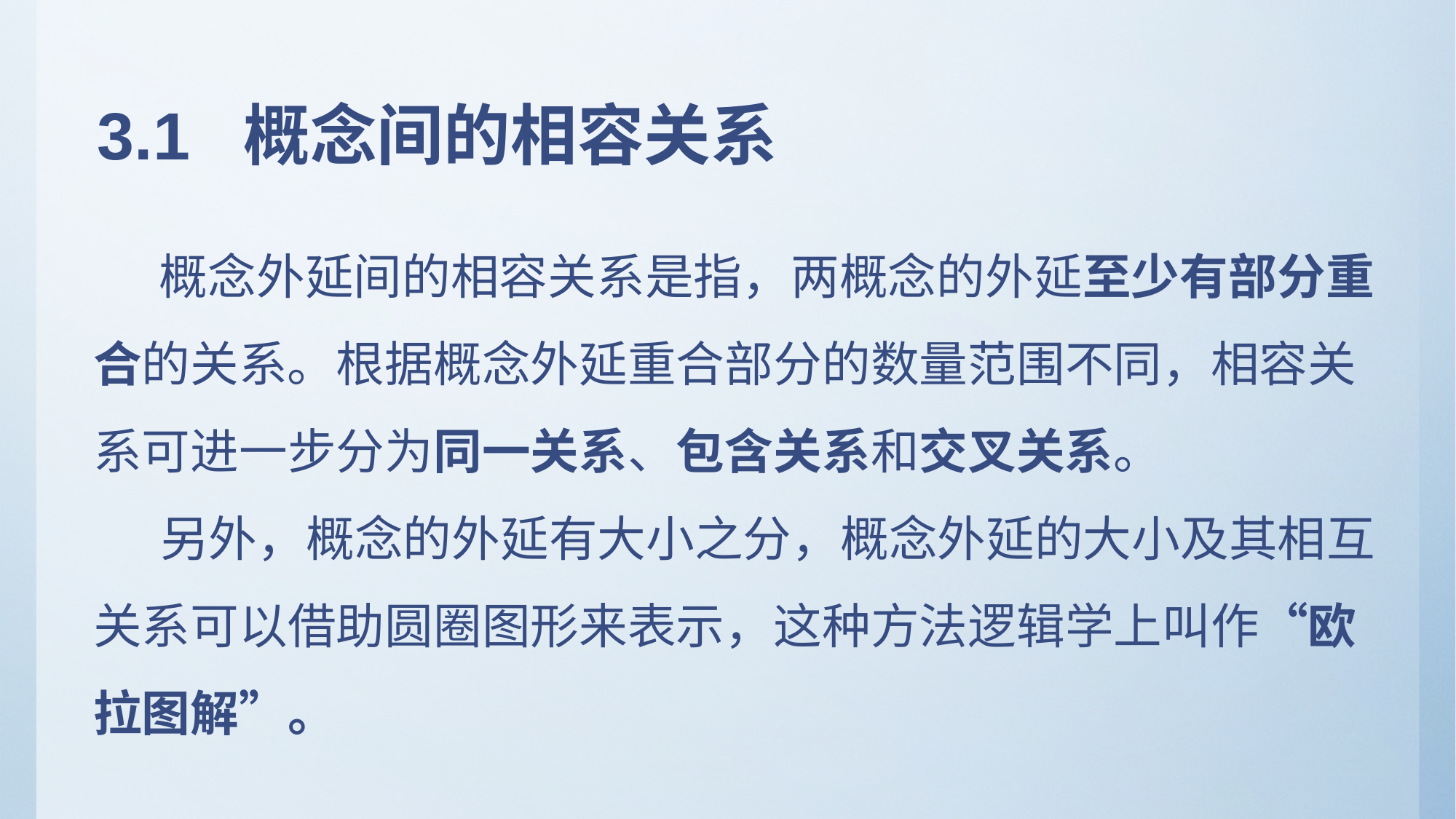

# 3.1  概念间的相容关系
     概念外延间的相容关系是指，两概念的外延至少有部分重合的关系。根据概念外延重合部分的数量范围不同，相容关系可进一步分为同一关系、包含关系和交叉关系。
     另外，概念的外延有大小之分，概念外延的大小及其相互关系可以借助圆圈图形来表示，这种方法逻辑学上叫作“欧拉图解”。